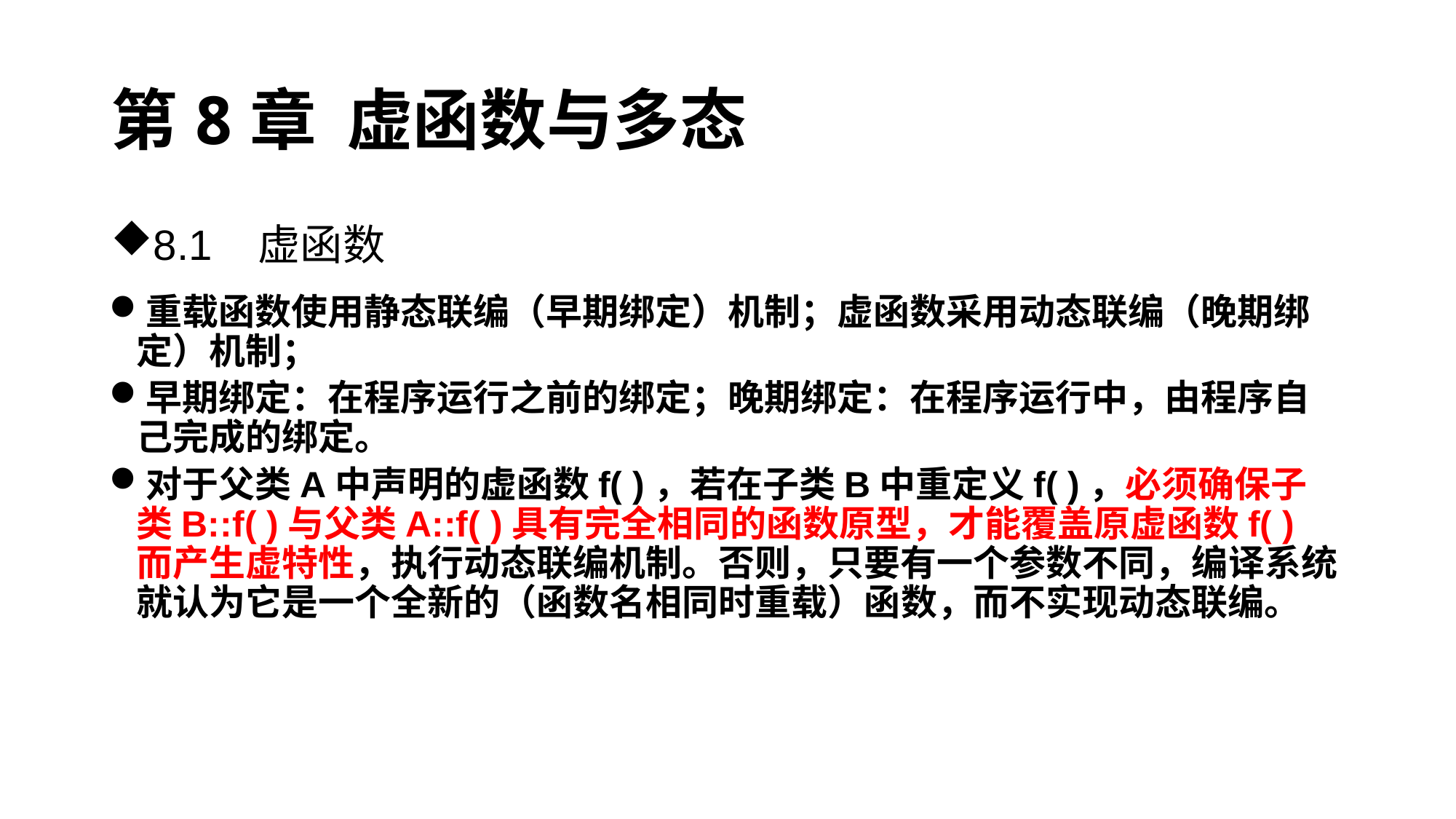

# 第8章  虚函数与多态
8.1   虚函数
重载函数使用静态联编（早期绑定）机制；虚函数采用动态联编（晚期绑定）机制；
早期绑定：在程序运行之前的绑定；晚期绑定：在程序运行中，由程序自己完成的绑定。
对于父类A中声明的虚函数f( )，若在子类B中重定义f( )，必须确保子类B::f( )与父类A::f( )具有完全相同的函数原型，才能覆盖原虚函数f( )而产生虚特性，执行动态联编机制。否则，只要有一个参数不同，编译系统就认为它是一个全新的（函数名相同时重载）函数，而不实现动态联编。